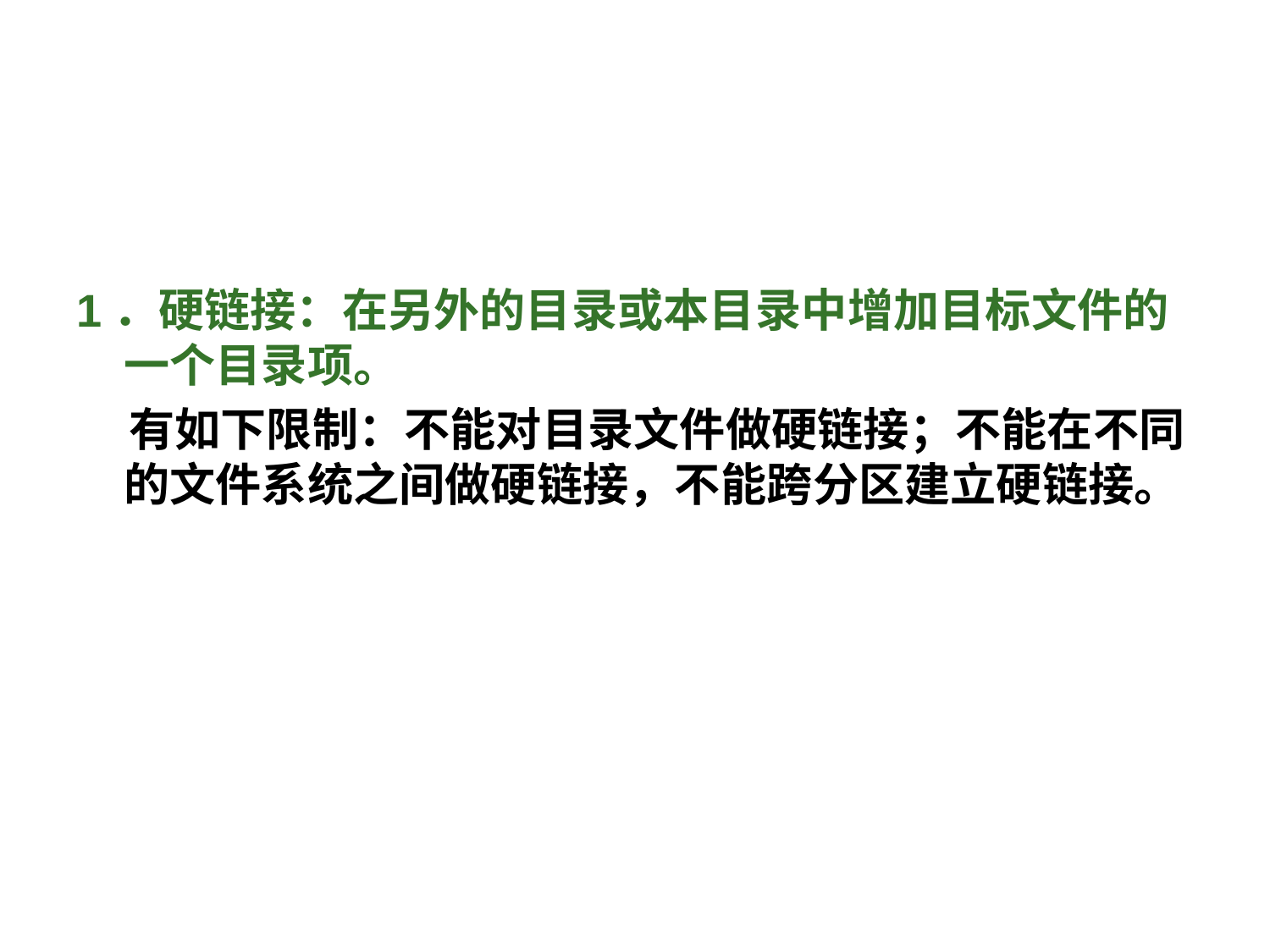

1．硬链接：在另外的目录或本目录中增加目标文件的一个目录项。
    有如下限制：不能对目录文件做硬链接；不能在不同的文件系统之间做硬链接，不能跨分区建立硬链接。